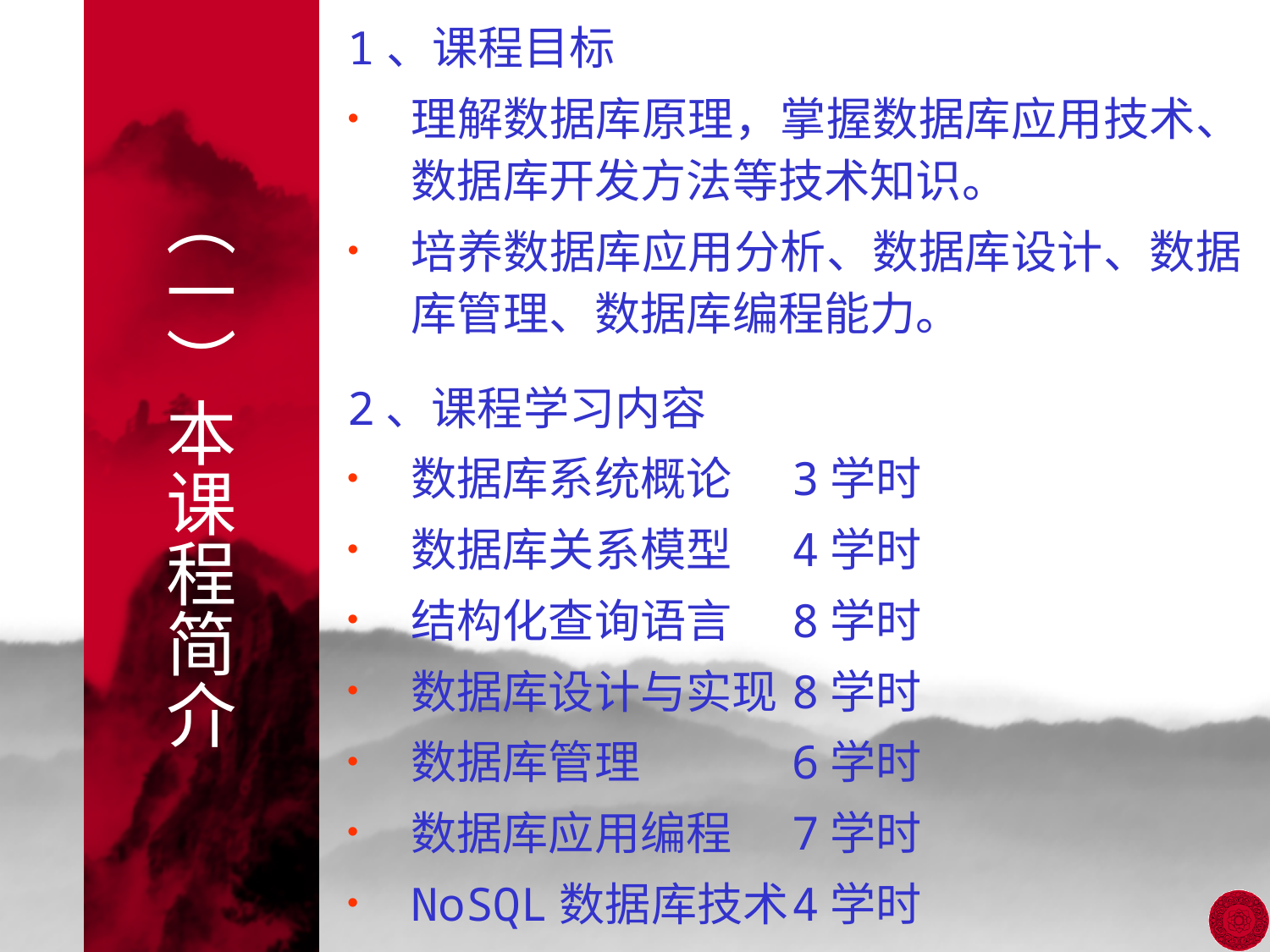

1、课程目标
理解数据库原理，掌握数据库应用技术、数据库开发方法等技术知识。
培养数据库应用分析、数据库设计、数据库管理、数据库编程能力。
# （一）本课程简介
2、课程学习内容
数据库系统概论    	3学时
数据库关系模型	4学时
结构化查询语言	8学时
数据库设计与实现	8学时
数据库管理		6学时
数据库应用编程	7学时
NoSQL数据库技术	4学时
5